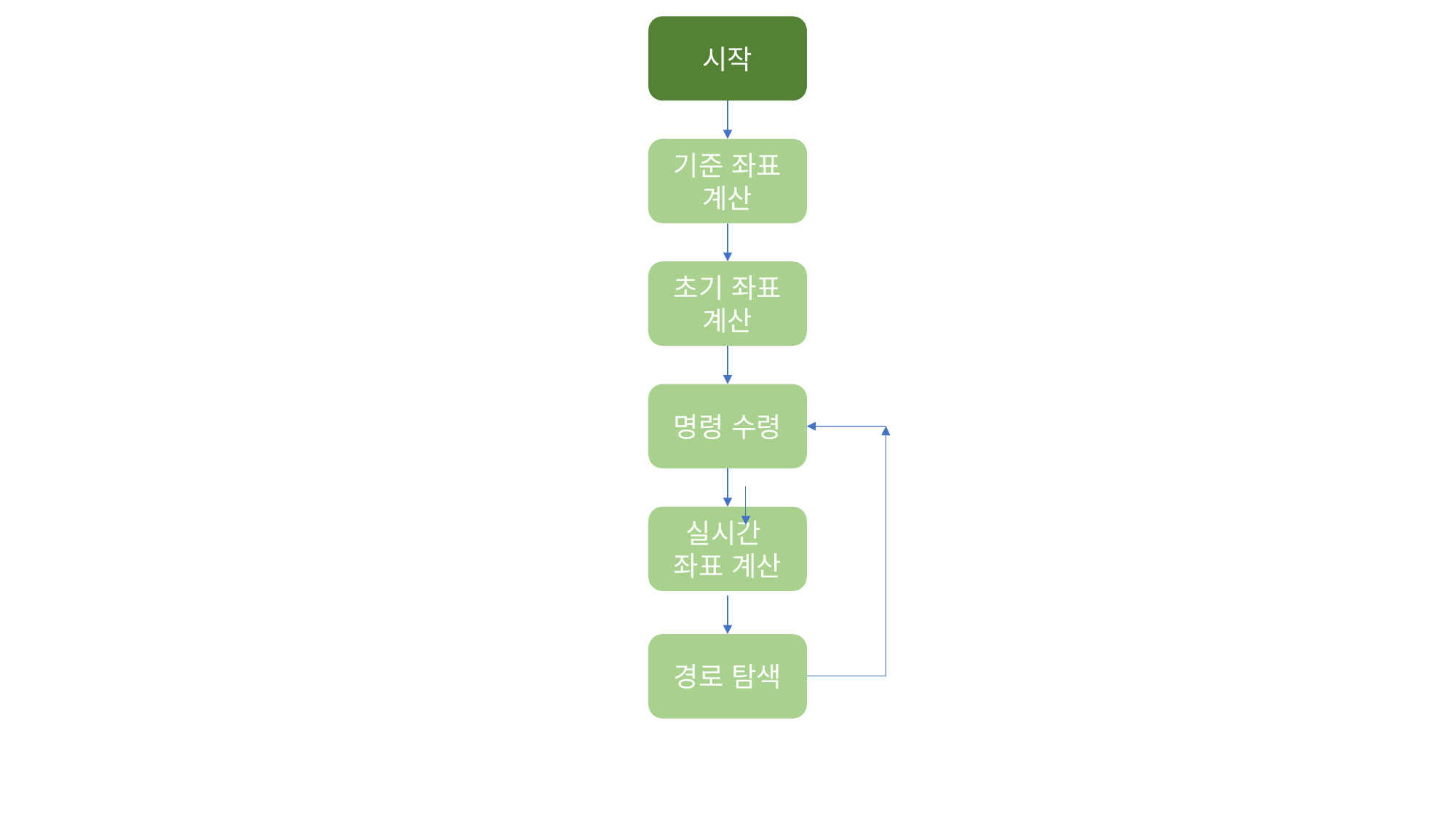

시작
기준 좌표
계산
초기 좌표
계산
명령 수령
실시간
좌표 계산
경로 탐색